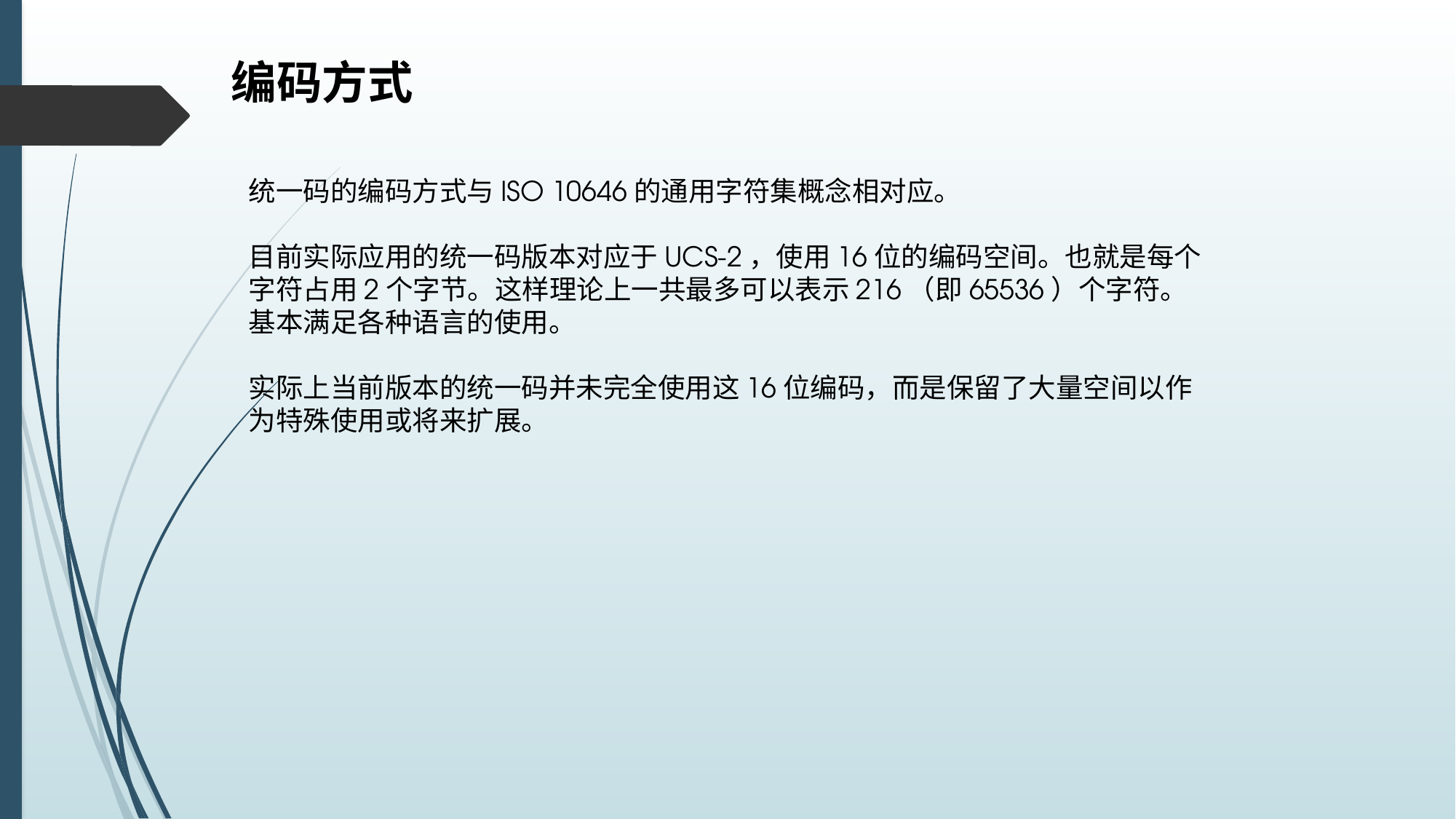

编码方式
统一码的编码方式与ISO 10646的通用字符集概念相对应。

目前实际应用的统一码版本对应于UCS-2，使用16位的编码空间。也就是每个字符占用2个字节。这样理论上一共最多可以表示216（即65536）个字符。基本满足各种语言的使用。

实际上当前版本的统一码并未完全使用这16位编码，而是保留了大量空间以作为特殊使用或将来扩展。